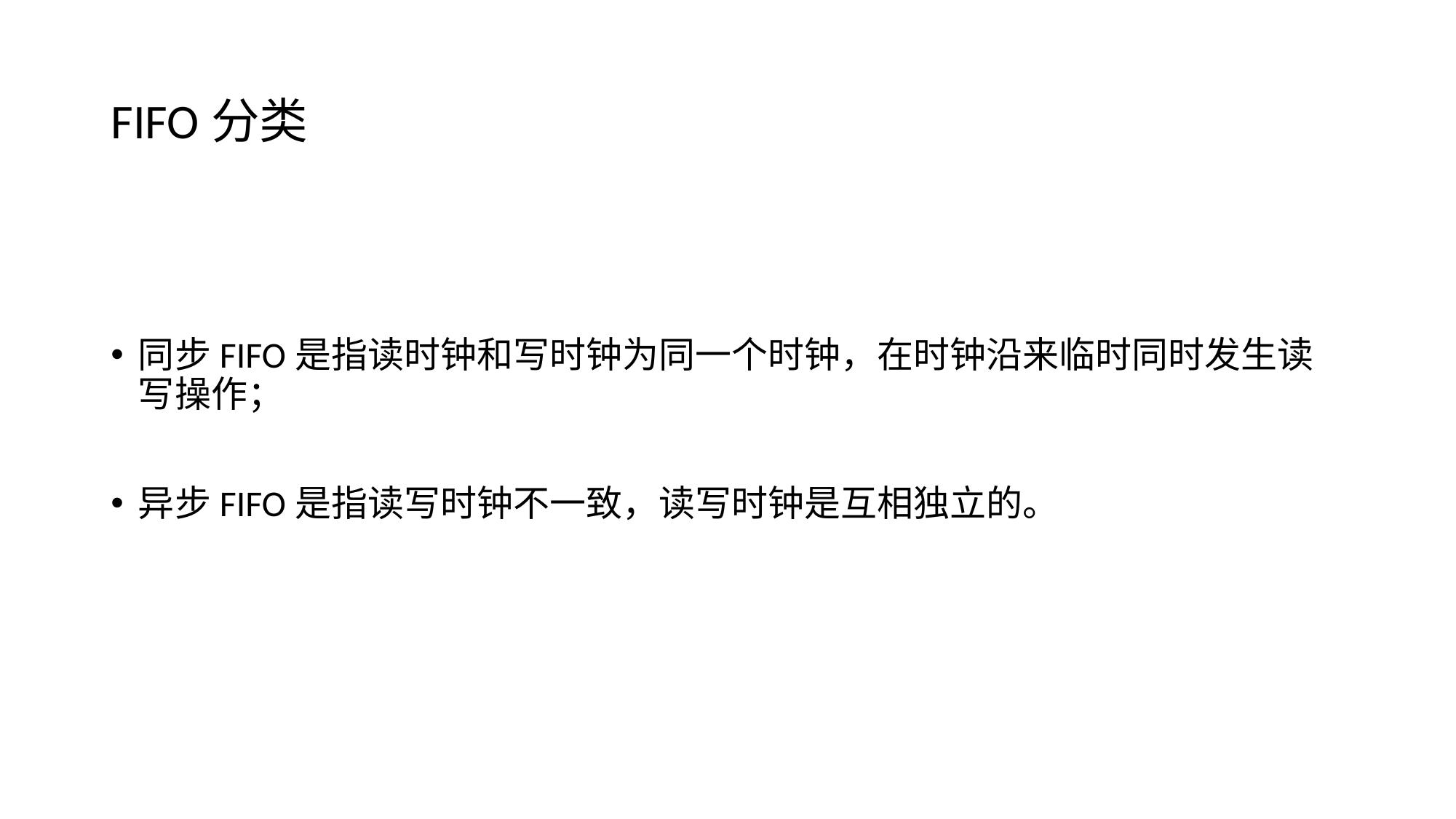

# FIFO分类

同步FIFO是指读时钟和写时钟为同一个时钟，在时钟沿来临时同时发生读写操作；

异步FIFO是指读写时钟不一致，读写时钟是互相独立的。